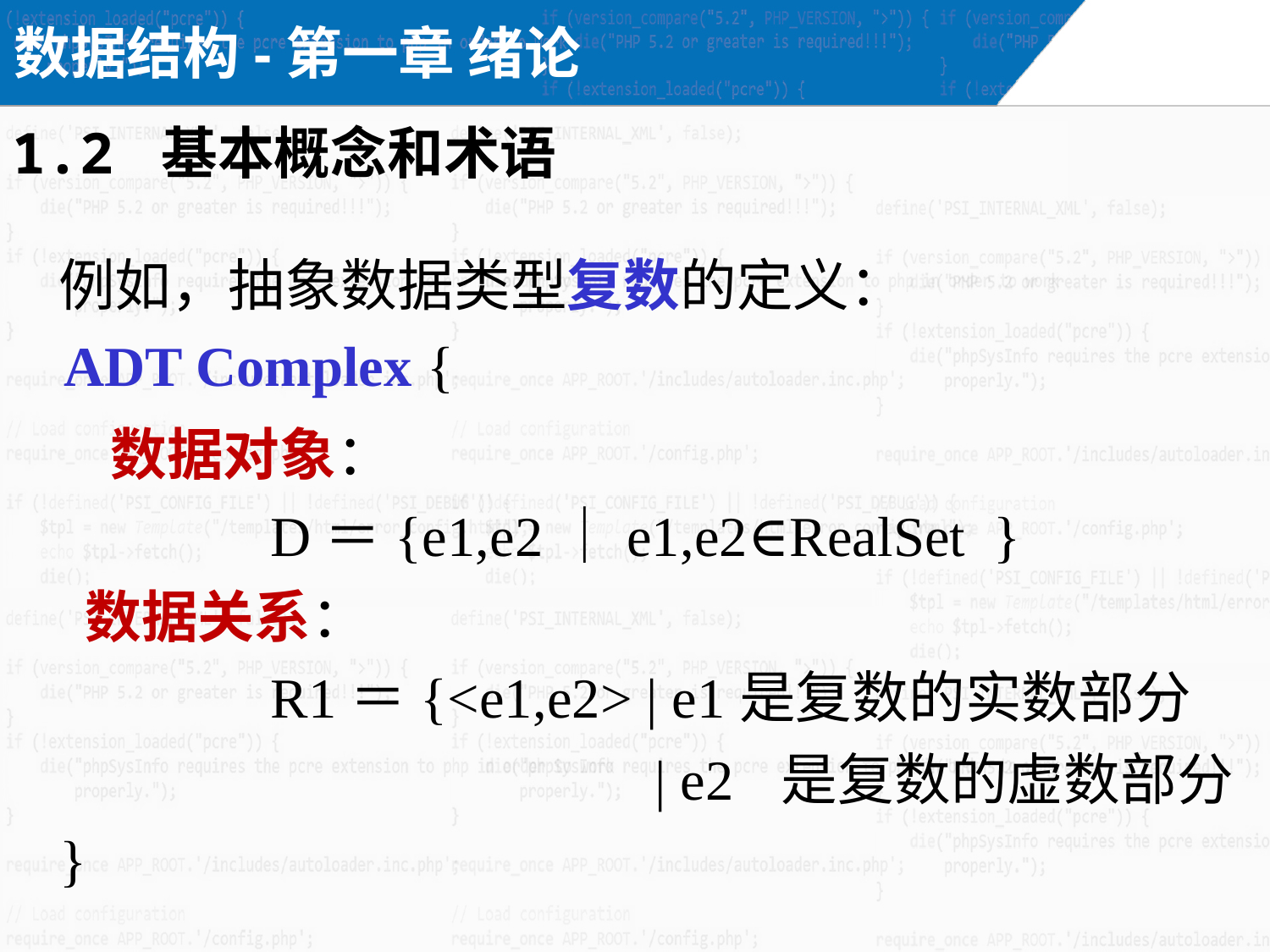

数据结构-第一章 绪论
1.2 基本概念和术语
例如，抽象数据类型复数的定义：
 ADT Complex {
     数据对象：
       D＝{e1,e2｜e1,e2∈RealSet  }
   数据关系：
       R1＝{<e1,e2> | e1是复数的实数部分
                       | e2 是复数的虚数部分 }